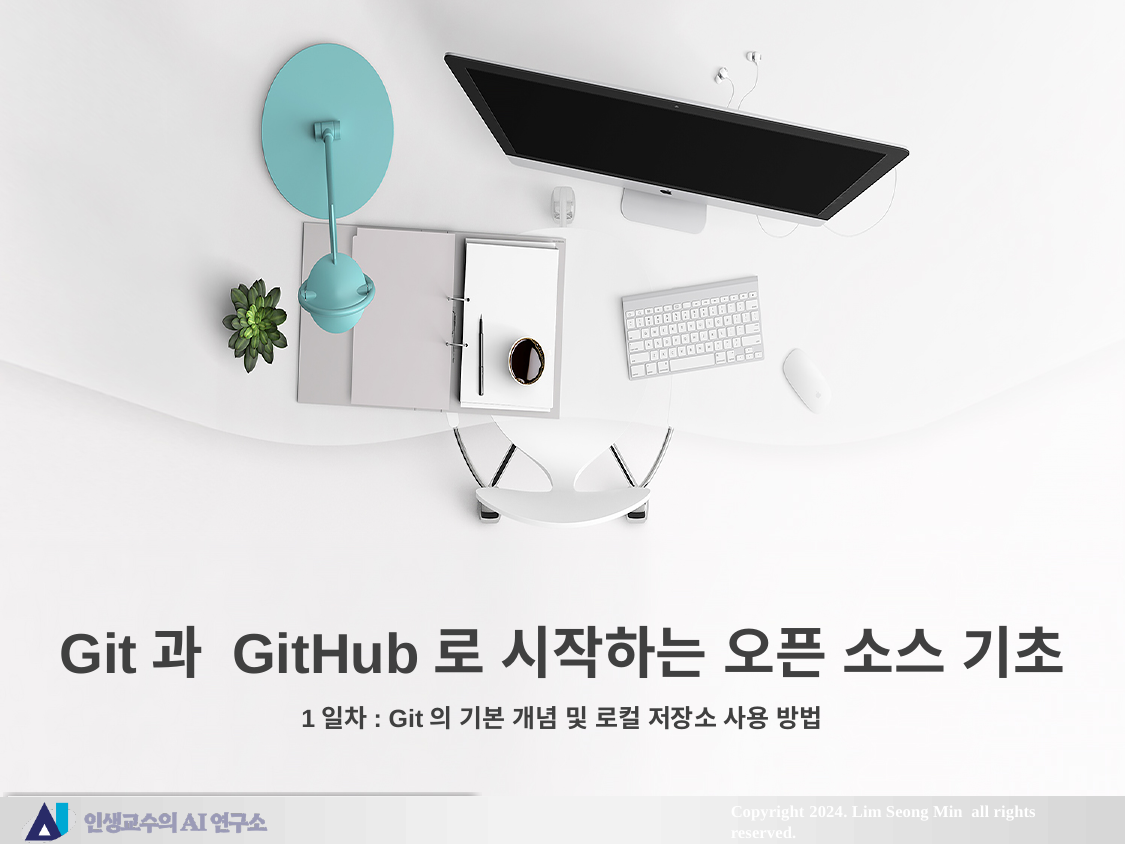

Git과 GitHub로 시작하는 오픈 소스 기초
1일차: Git의 기본 개념 및 로컬 저장소 사용 방법